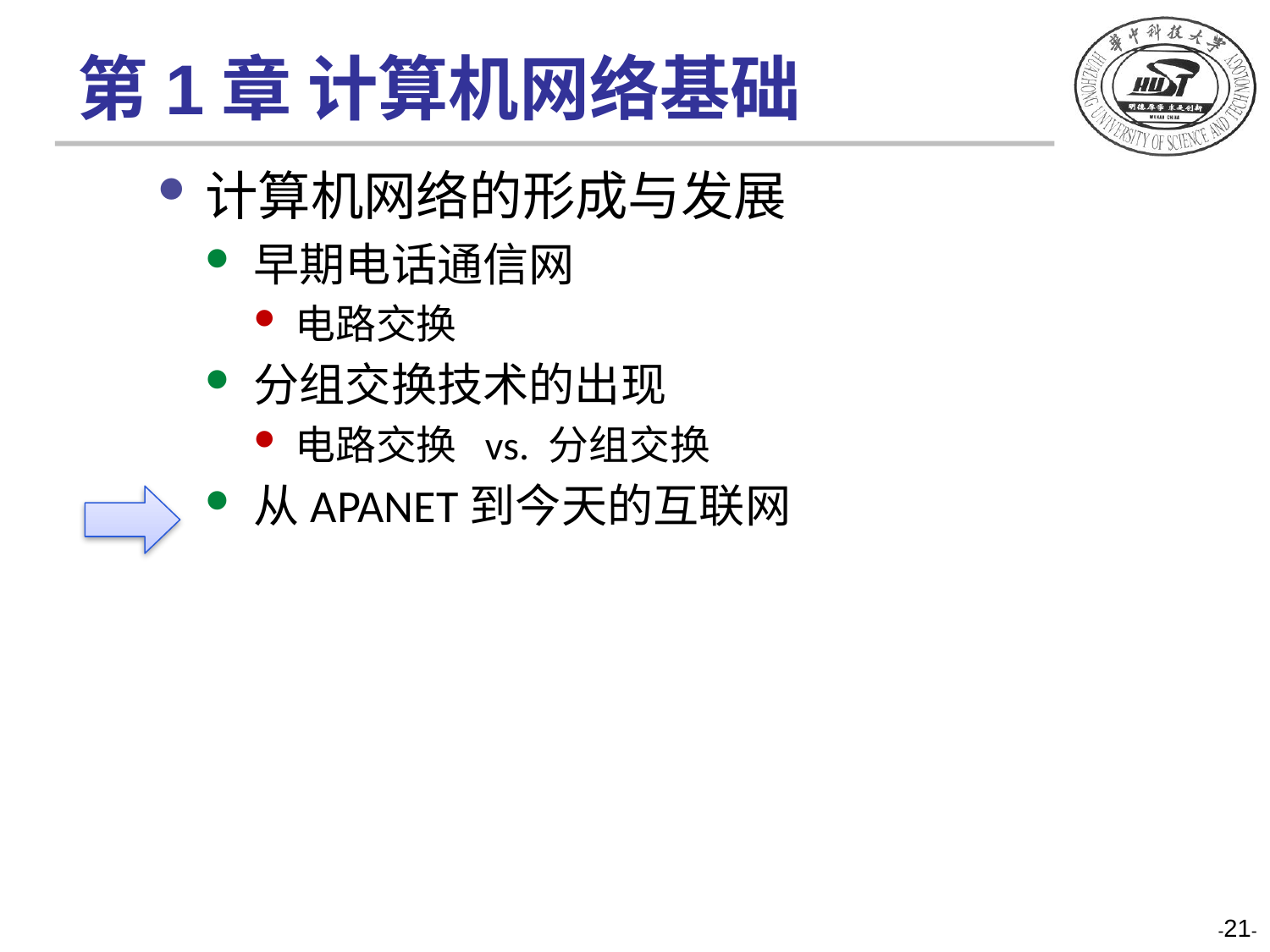

# 第1章 计算机网络基础
计算机网络的形成与发展
早期电话通信网
电路交换
分组交换技术的出现
电路交换  vs. 分组交换
从APANET到今天的互联网

-21-